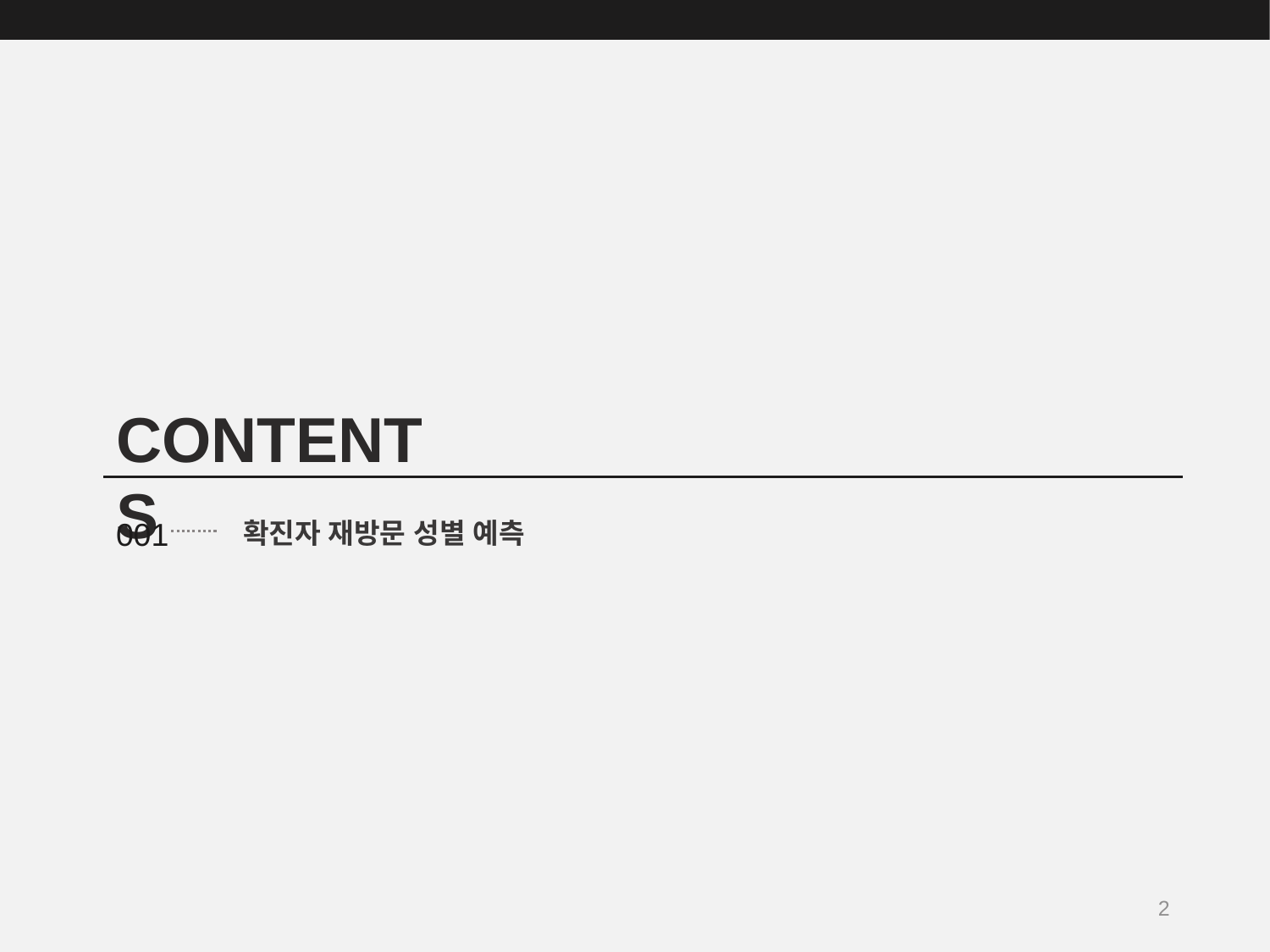

CONTENTS
001
확진자 재방문 성별 예측
2